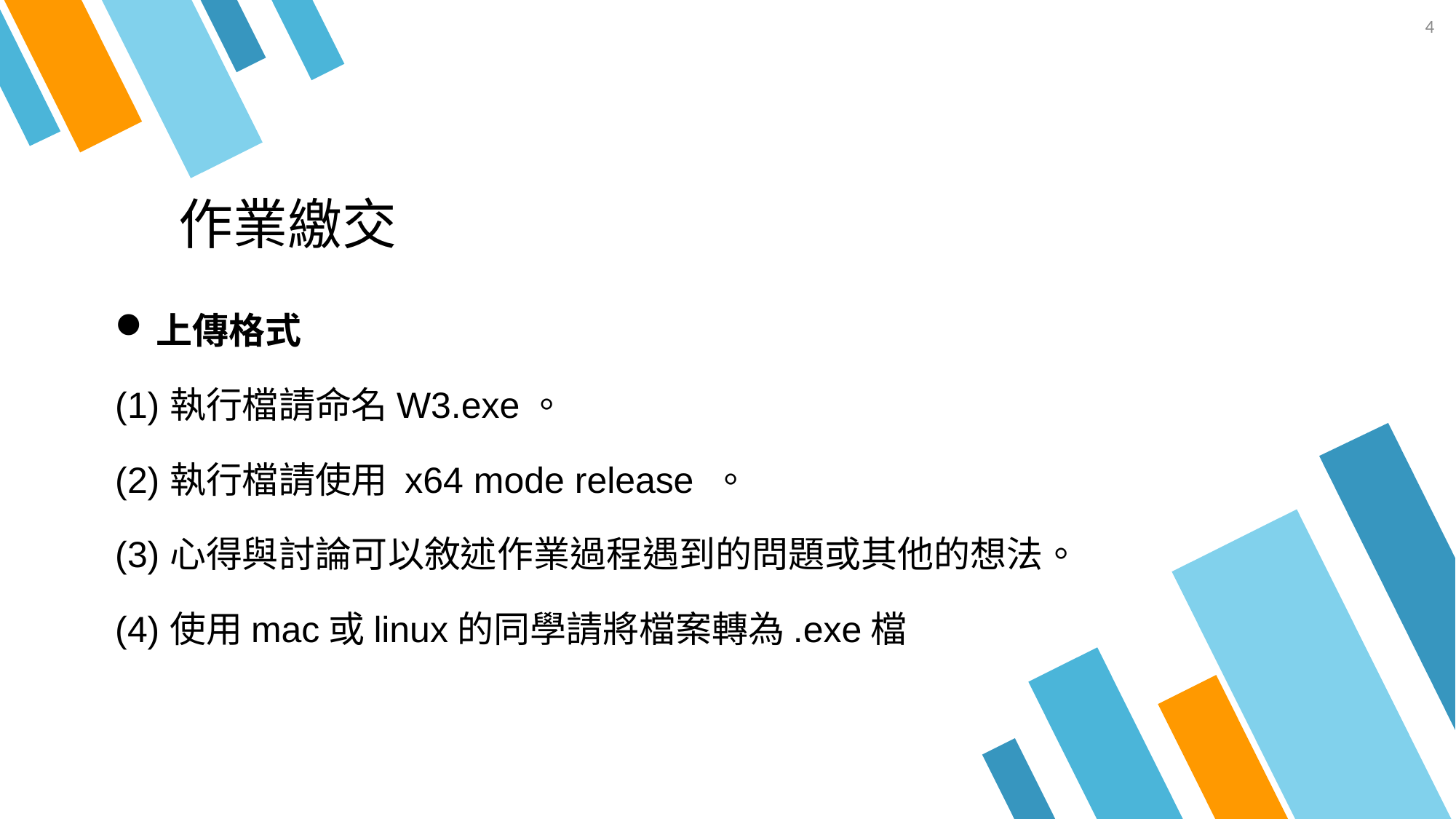

4
# 作業繳交
上傳格式
執行檔請命名W3.exe。
執行檔請使用 x64 mode release 。
心得與討論可以敘述作業過程遇到的問題或其他的想法。
使用mac或linux的同學請將檔案轉為.exe檔